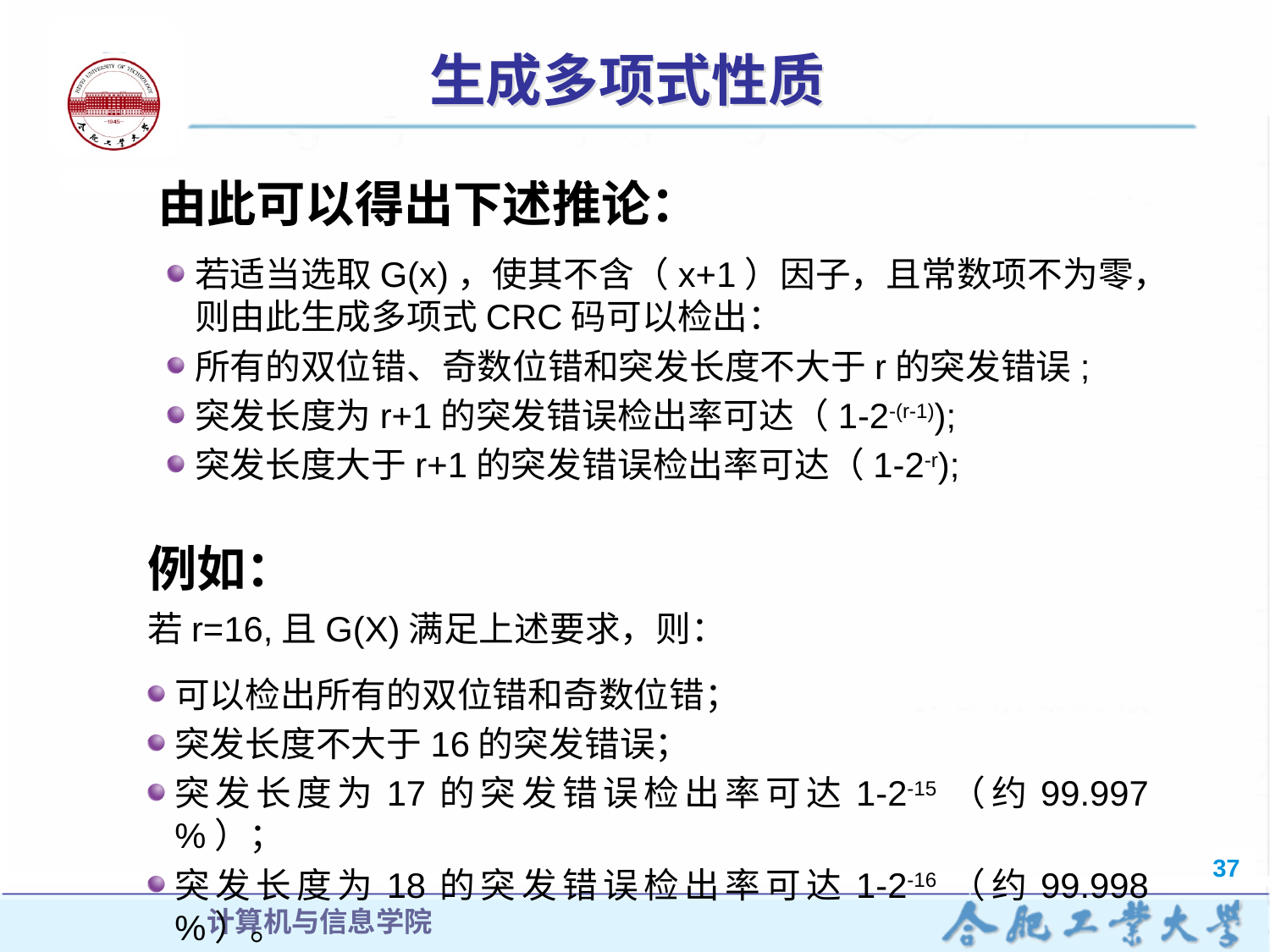

# 生成多项式性质
由此可以得出下述推论：
若适当选取G(x)，使其不含（x+1）因子，且常数项不为零，则由此生成多项式CRC码可以检出：
所有的双位错、奇数位错和突发长度不大于r的突发错误;
突发长度为r+1的突发错误检出率可达（1-2-(r-1));
突发长度大于r+1的突发错误检出率可达（1-2-r);
例如：
若r=16,且G(X)满足上述要求，则：
可以检出所有的双位错和奇数位错；
突发长度不大于16的突发错误；
突发长度为17的突发错误检出率可达1-2-15（约99.997%）；
突发长度为18的突发错误检出率可达1-2-16（约99.998%）。